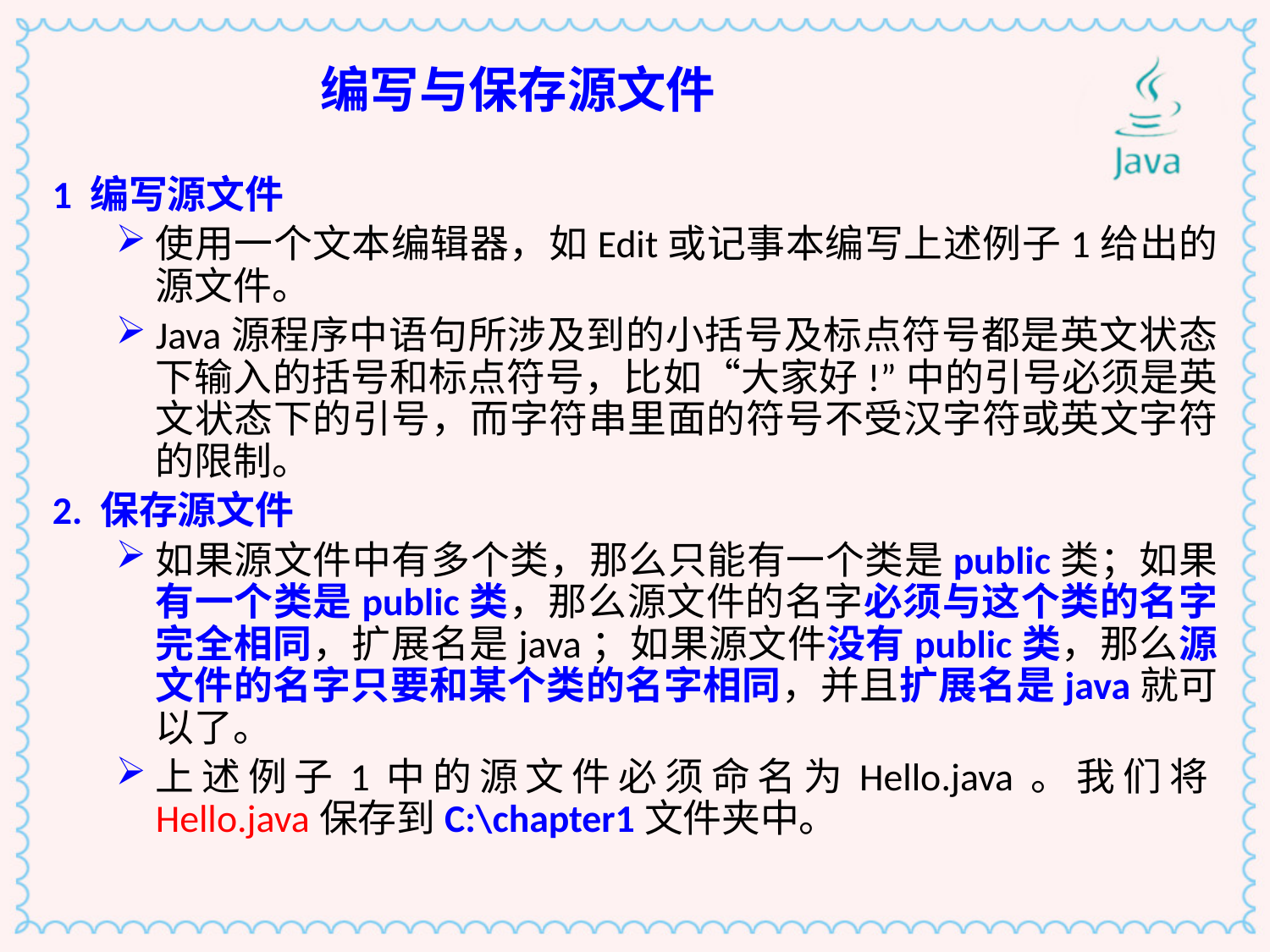

# 编写与保存源文件
1 编写源文件
使用一个文本编辑器，如Edit或记事本编写上述例子1给出的源文件。
Java源程序中语句所涉及到的小括号及标点符号都是英文状态下输入的括号和标点符号，比如“大家好!”中的引号必须是英文状态下的引号，而字符串里面的符号不受汉字符或英文字符的限制。
2. 保存源文件
如果源文件中有多个类，那么只能有一个类是public类；如果有一个类是public类，那么源文件的名字必须与这个类的名字完全相同，扩展名是java；如果源文件没有public类，那么源文件的名字只要和某个类的名字相同，并且扩展名是java就可以了。
上述例子1中的源文件必须命名为Hello.java。我们将Hello.java保存到C:\chapter1文件夹中。